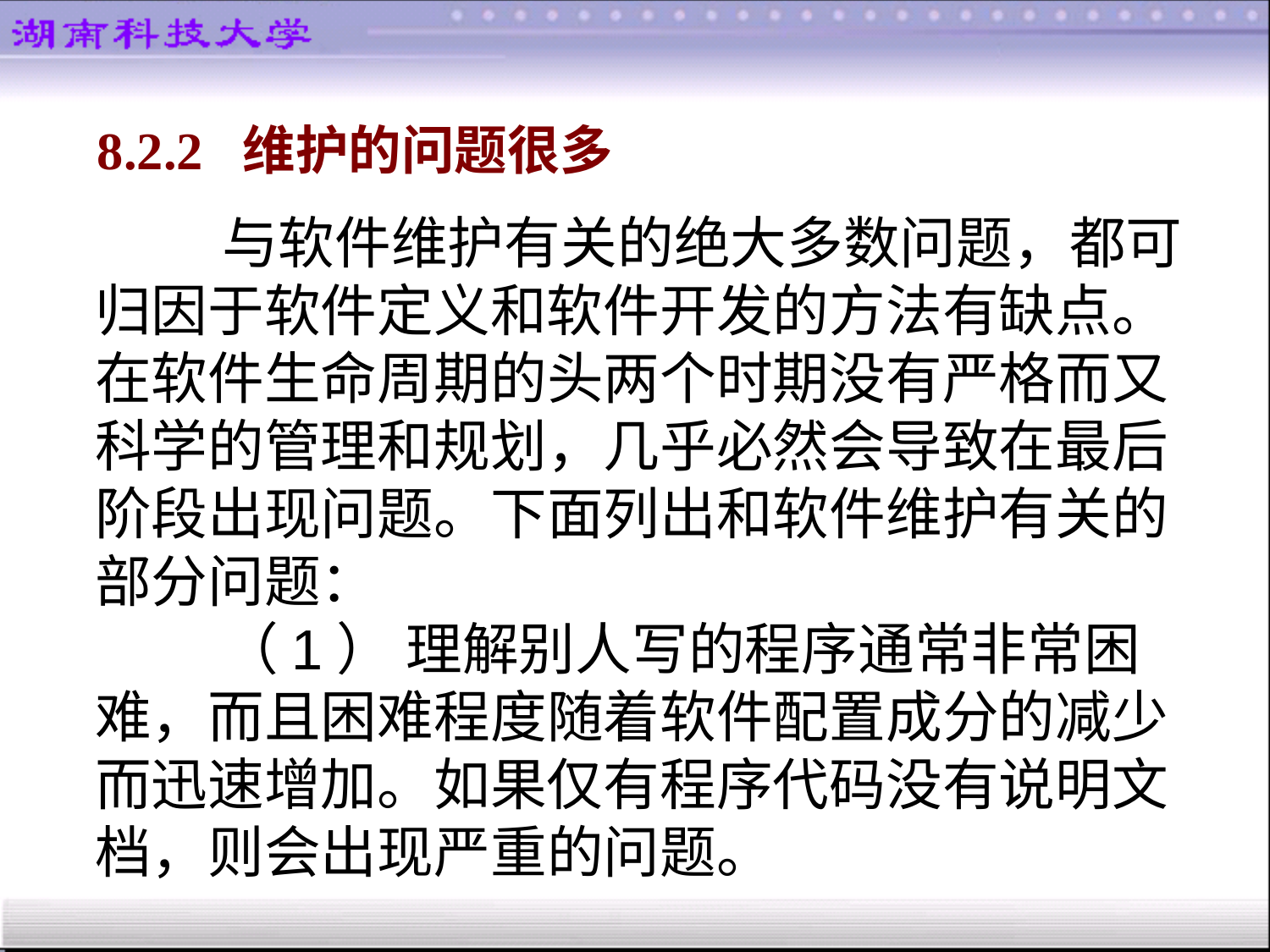

# 8.2.2  维护的问题很多
		与软件维护有关的绝大多数问题，都可归因于软件定义和软件开发的方法有缺点。在软件生命周期的头两个时期没有严格而又科学的管理和规划，几乎必然会导致在最后阶段出现问题。下面列出和软件维护有关的部分问题：
		（1） 理解别人写的程序通常非常困难，而且困难程度随着软件配置成分的减少而迅速增加。如果仅有程序代码没有说明文档，则会出现严重的问题。